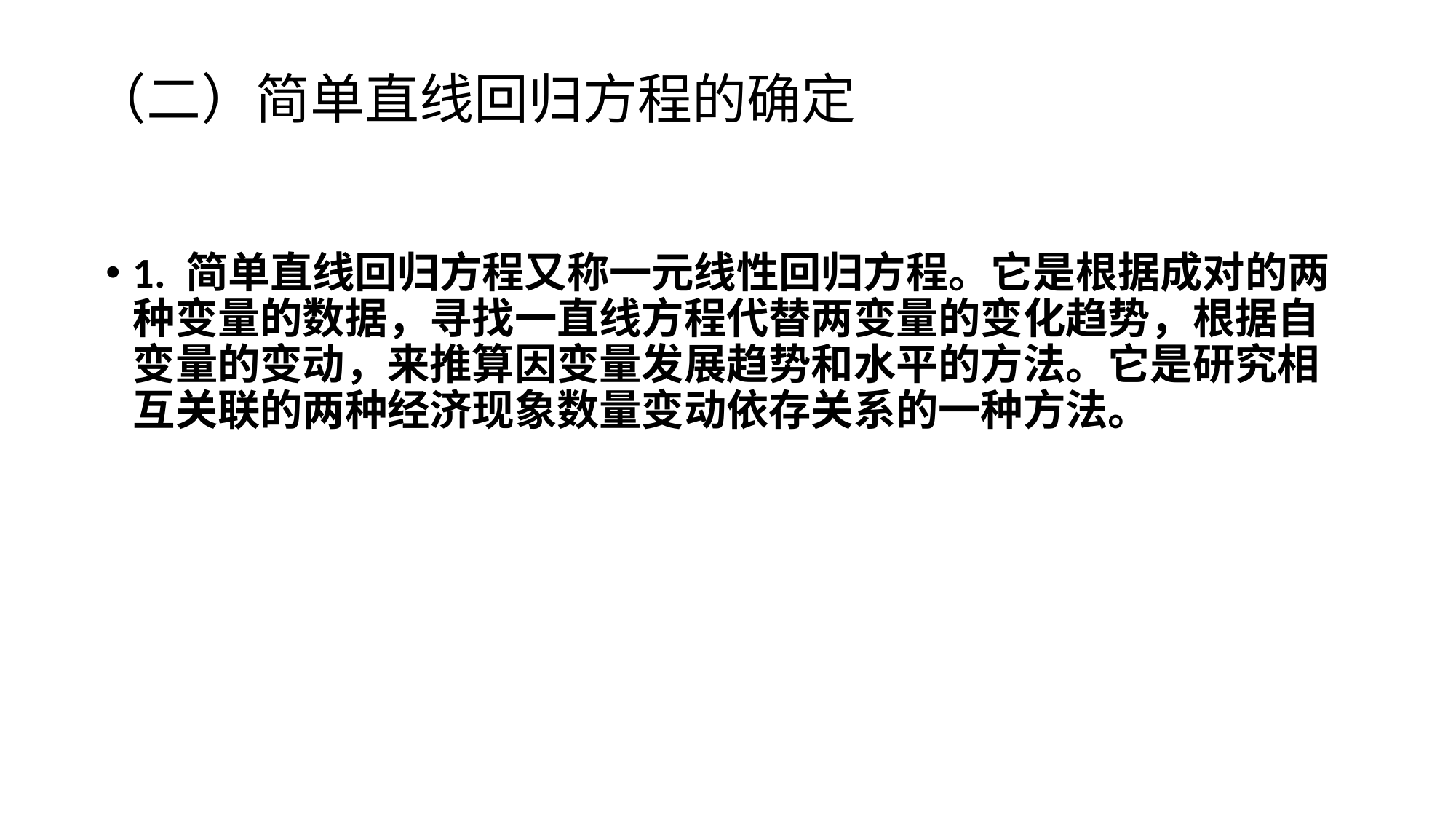

（二）简单直线回归方程的确定
1. 简单直线回归方程又称一元线性回归方程。它是根据成对的两种变量的数据，寻找一直线方程代替两变量的变化趋势，根据自变量的变动，来推算因变量发展趋势和水平的方法。它是研究相互关联的两种经济现象数量变动依存关系的一种方法。